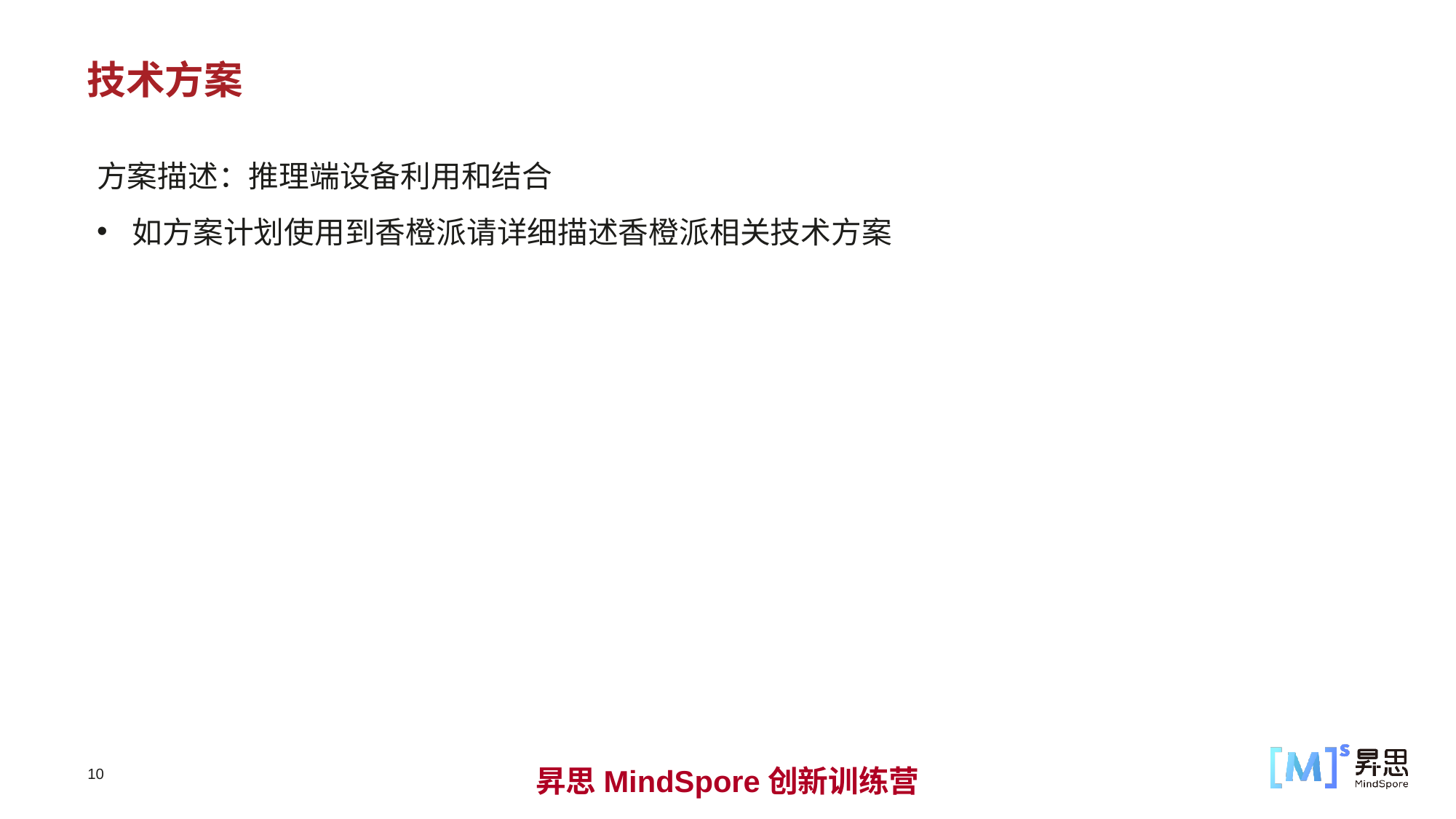

技术方案
方案描述：推理端设备利用和结合
如方案计划使用到香橙派请详细描述香橙派相关技术方案